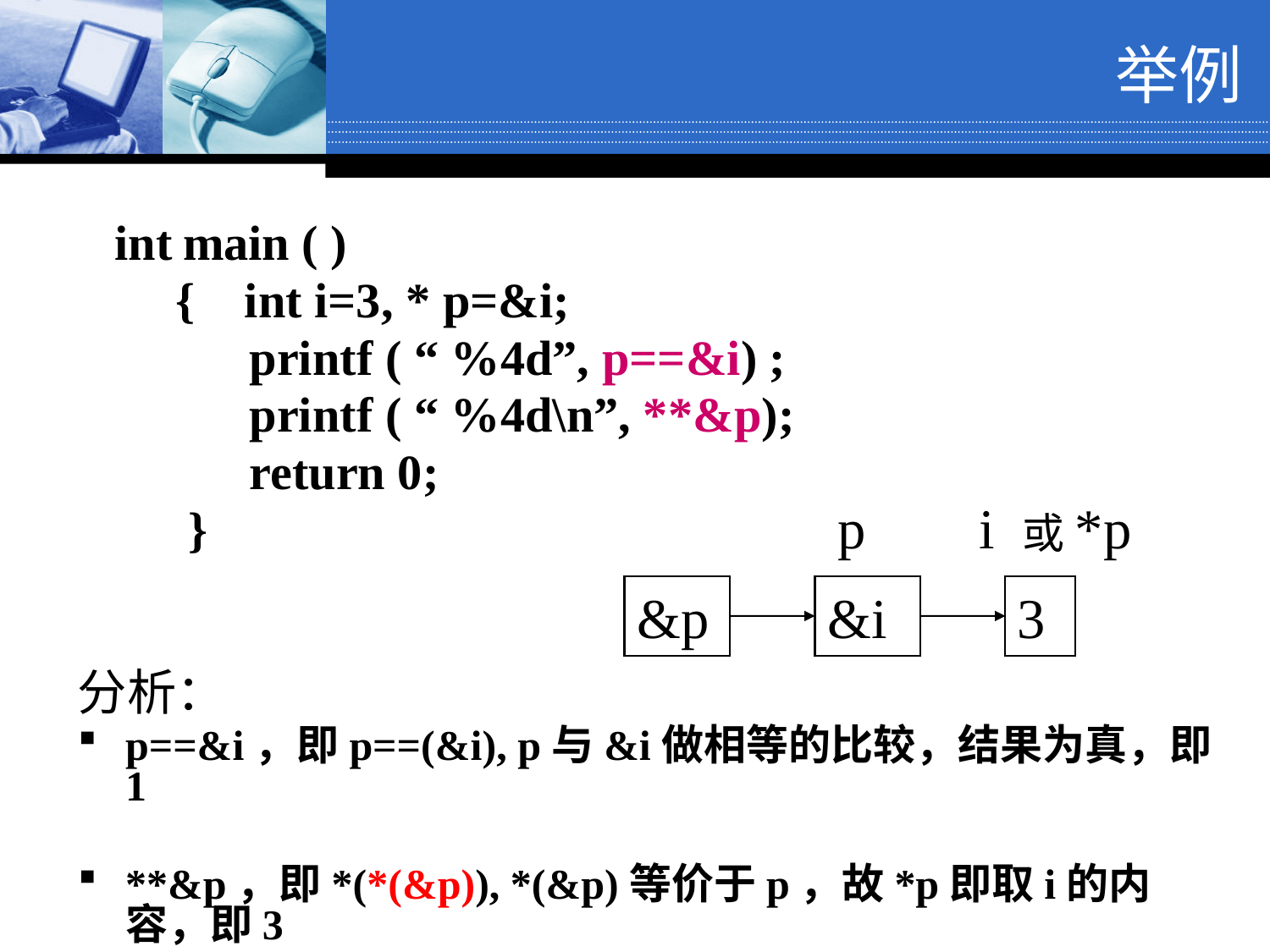

# 举例
   int main ( )
        {    int i=3, * p=&i;
              printf ( “ %4d”, p==&i) ;
              printf ( “ %4d\n”, **&p);
              return 0;
         }

分析：
p==&i，即p==(&i), p与&i做相等的比较，结果为真，即1

**&p，即*(*(&p)), *(&p)等价于p，故*p即取i的内容，即3

p        i 或*p
&p
&i
3